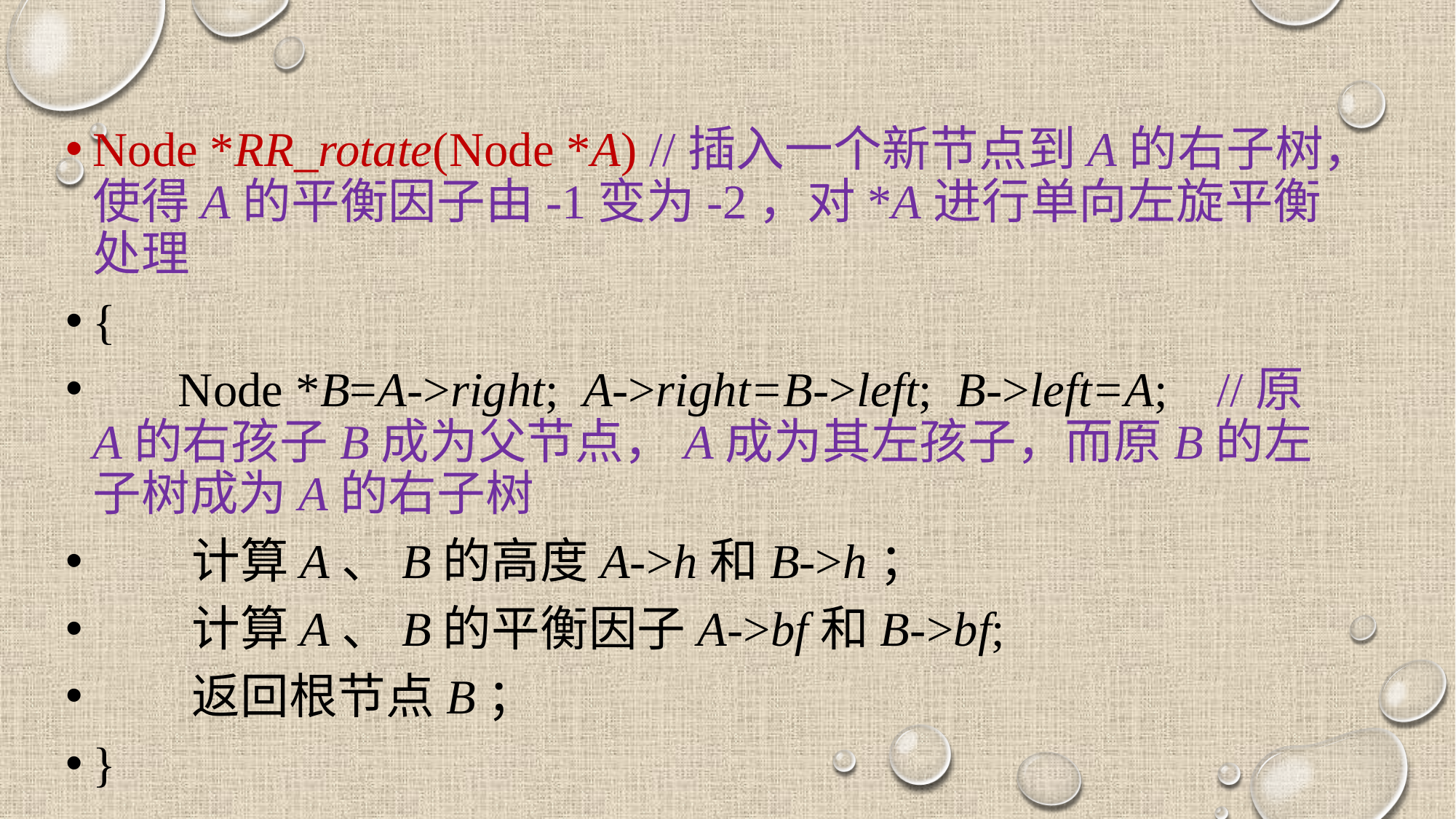

#
Node *RR_rotate(Node *A) //插入一个新节点到A的右子树，使得A的平衡因子由-1变为-2，对*A进行单向左旋平衡处理
{
       Node *B=A->right;  A->right=B->left;  B->left=A;    //原A的右孩子B成为父节点，A成为其左孩子，而原B的左子树成为A的右子树
        计算A、B的高度A->h和B->h；
        计算A、B的平衡因子A->bf和B->bf;
        返回根节点B；
}